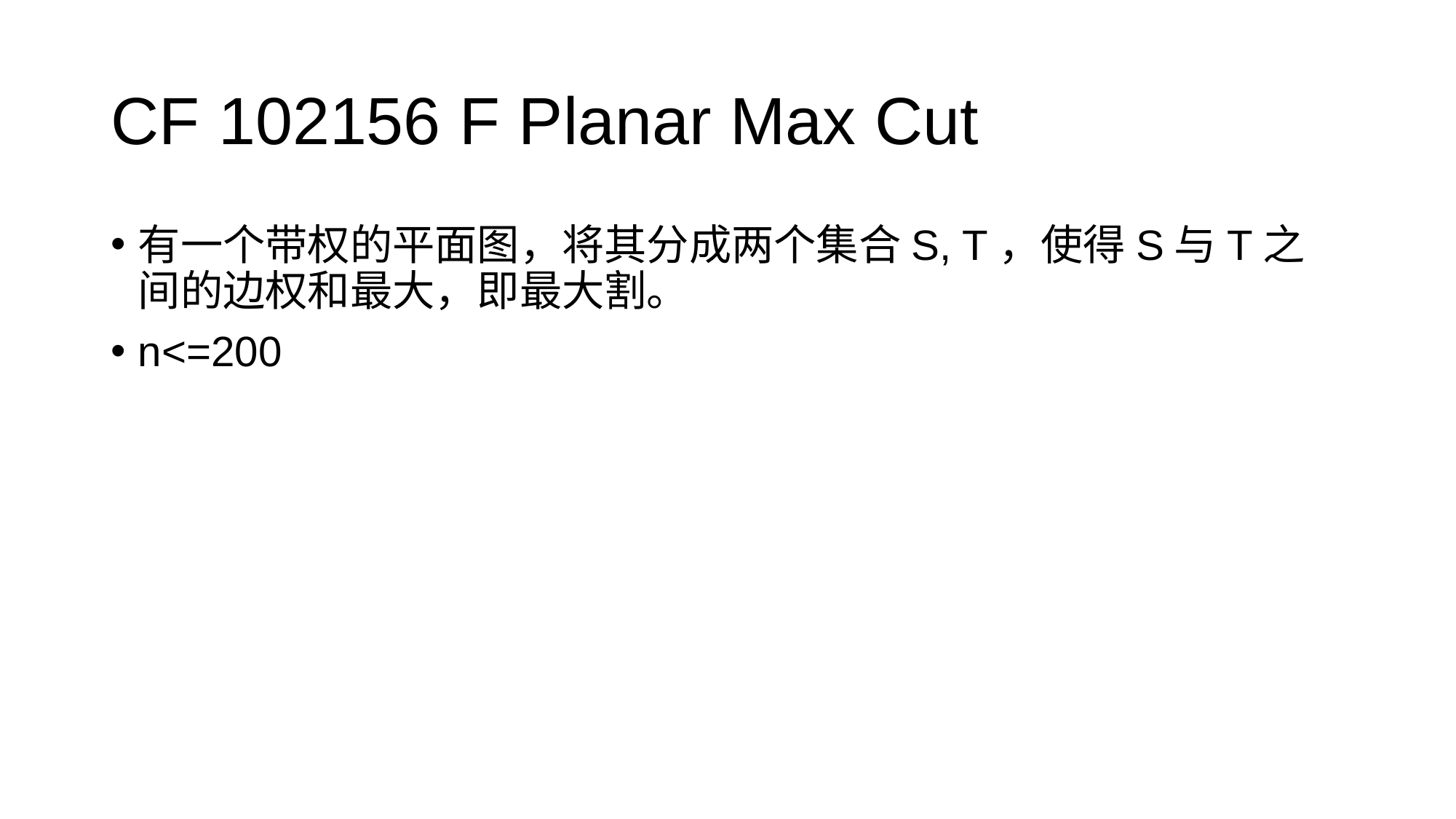

# CF 102156 F Planar Max Cut
有一个带权的平面图，将其分成两个集合S, T，使得S与T之间的边权和最大，即最大割。
n<=200